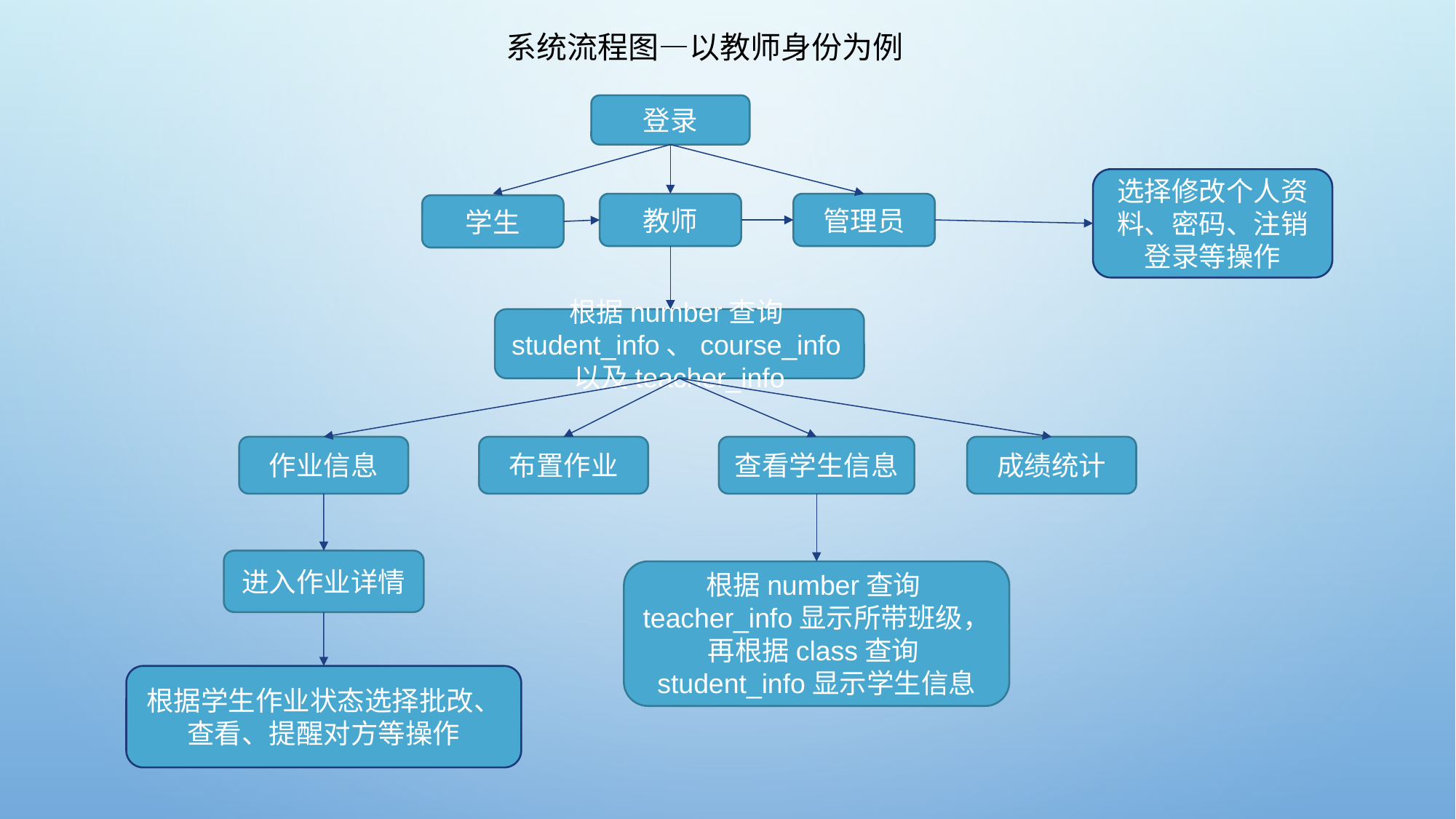

# 系统流程图—以教师身份为例
登录
选择修改个人资料、密码、注销登录等操作
教师
管理员
学生
根据number查询student_info、course_info以及teacher_info
作业信息
布置作业
查看学生信息
成绩统计
进入作业详情
根据number查询teacher_info显示所带班级，再根据class查询student_info显示学生信息
根据学生作业状态选择批改、查看、提醒对方等操作